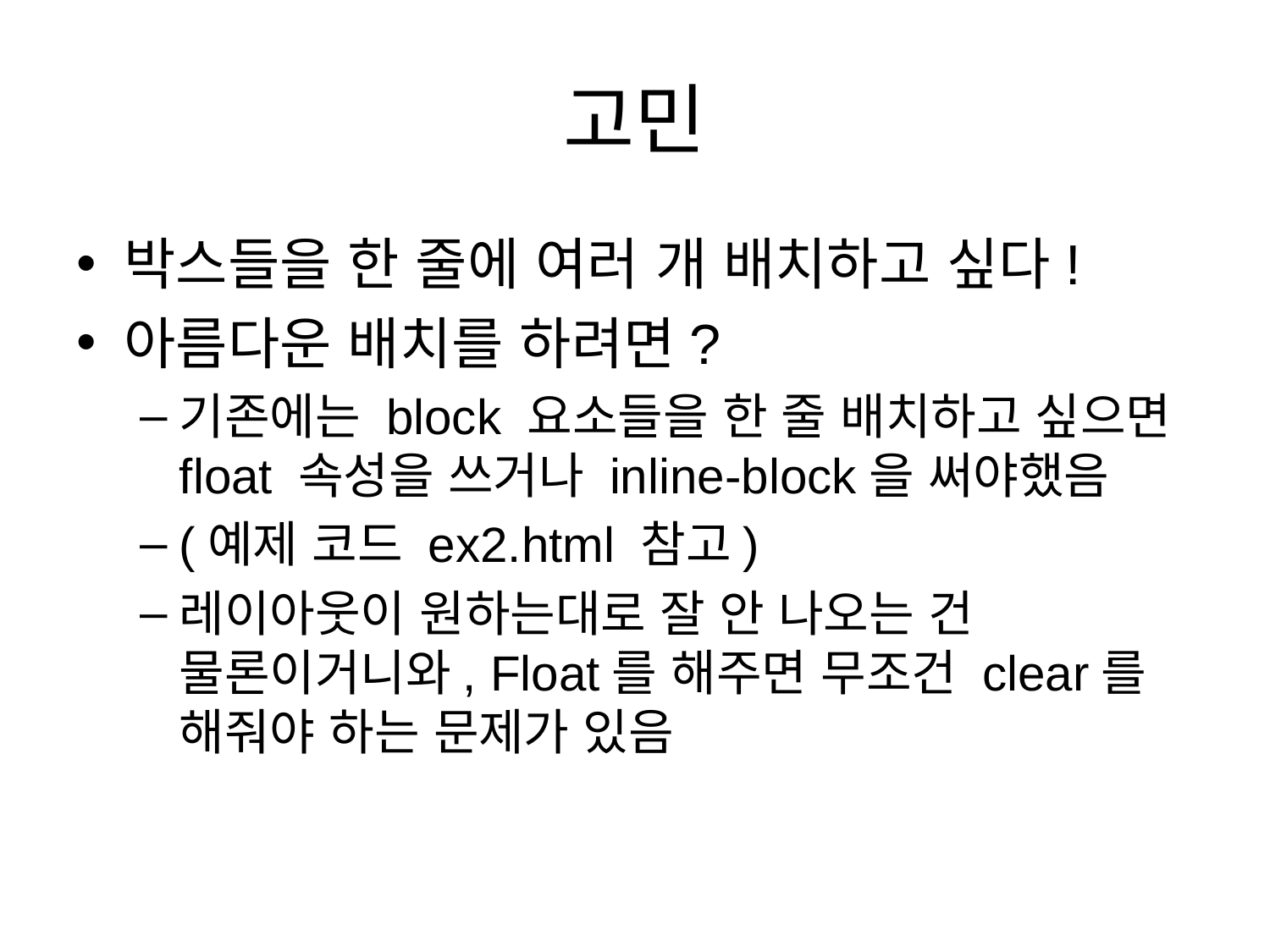

# 고민
박스들을 한 줄에 여러 개 배치하고 싶다!
아름다운 배치를 하려면?
기존에는 block 요소들을 한 줄 배치하고 싶으면 float 속성을 쓰거나 inline-block을 써야했음
(예제 코드 ex2.html 참고)
레이아웃이 원하는대로 잘 안 나오는 건 물론이거니와, Float를 해주면 무조건 clear를 해줘야 하는 문제가 있음